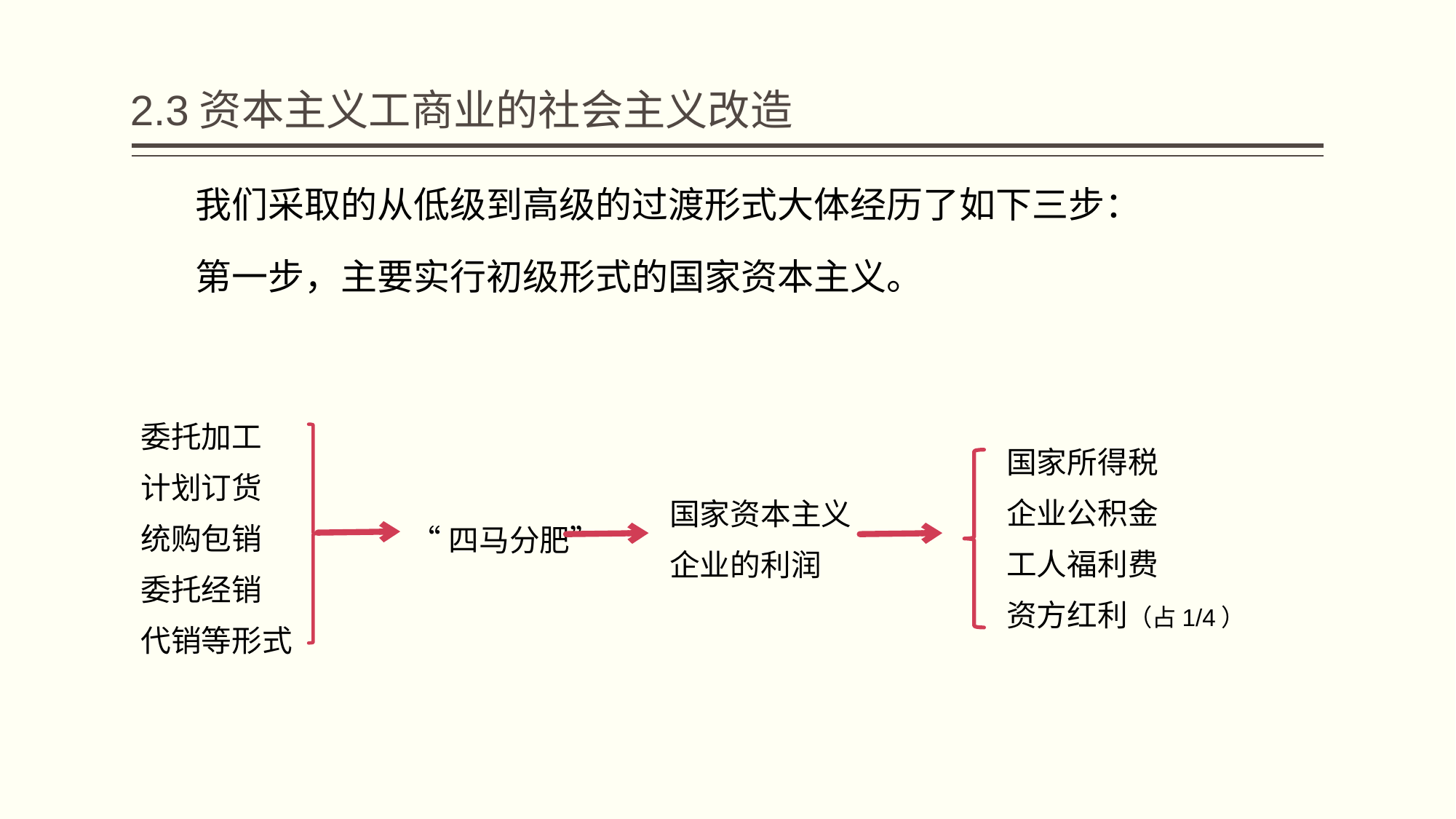

# 2.3资本主义工商业的社会主义改造
   我们采取的从低级到高级的过渡形式大体经历了如下三步：
   第一步，主要实行初级形式的国家资本主义。
委托加工
计划订货
统购包销
委托经销
代销等形式
国家所得税
企业公积金
工人福利费
资方红利（占1/4）

国家资本主义企业的利润
“四马分肥”